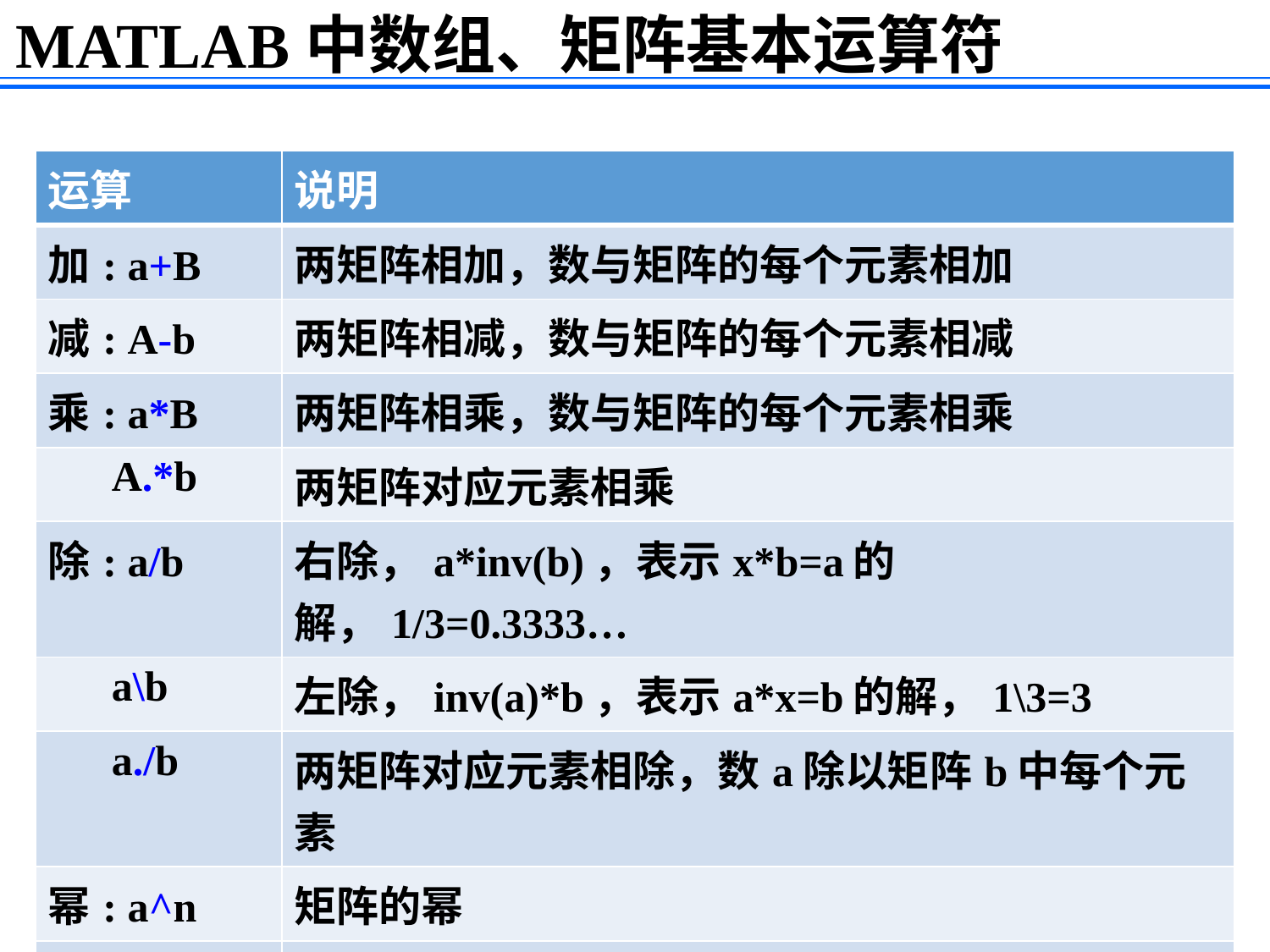

MATLAB中数组、矩阵基本运算符

| 运算 | 说明 |
| --- | --- |
| 加: a+B | 两矩阵相加，数与矩阵的每个元素相加 |
| 减: A-b | 两矩阵相减，数与矩阵的每个元素相减 |
| 乘: a\*B | 两矩阵相乘，数与矩阵的每个元素相乘 |
| A.\*b | 两矩阵对应元素相乘 |
| 除: a/b | 右除，a\*inv(b)，表示x\*b=a的解，1/3=0.3333… |
| a\b | 左除，inv(a)\*b，表示a\*x=b的解，1\3=3 |
| a./b | 两矩阵对应元素相除，数a除以矩阵b中每个元素 |
| 幂: a^n | 矩阵的幂 |
| a.^n | 矩阵的每个元素的幂 |